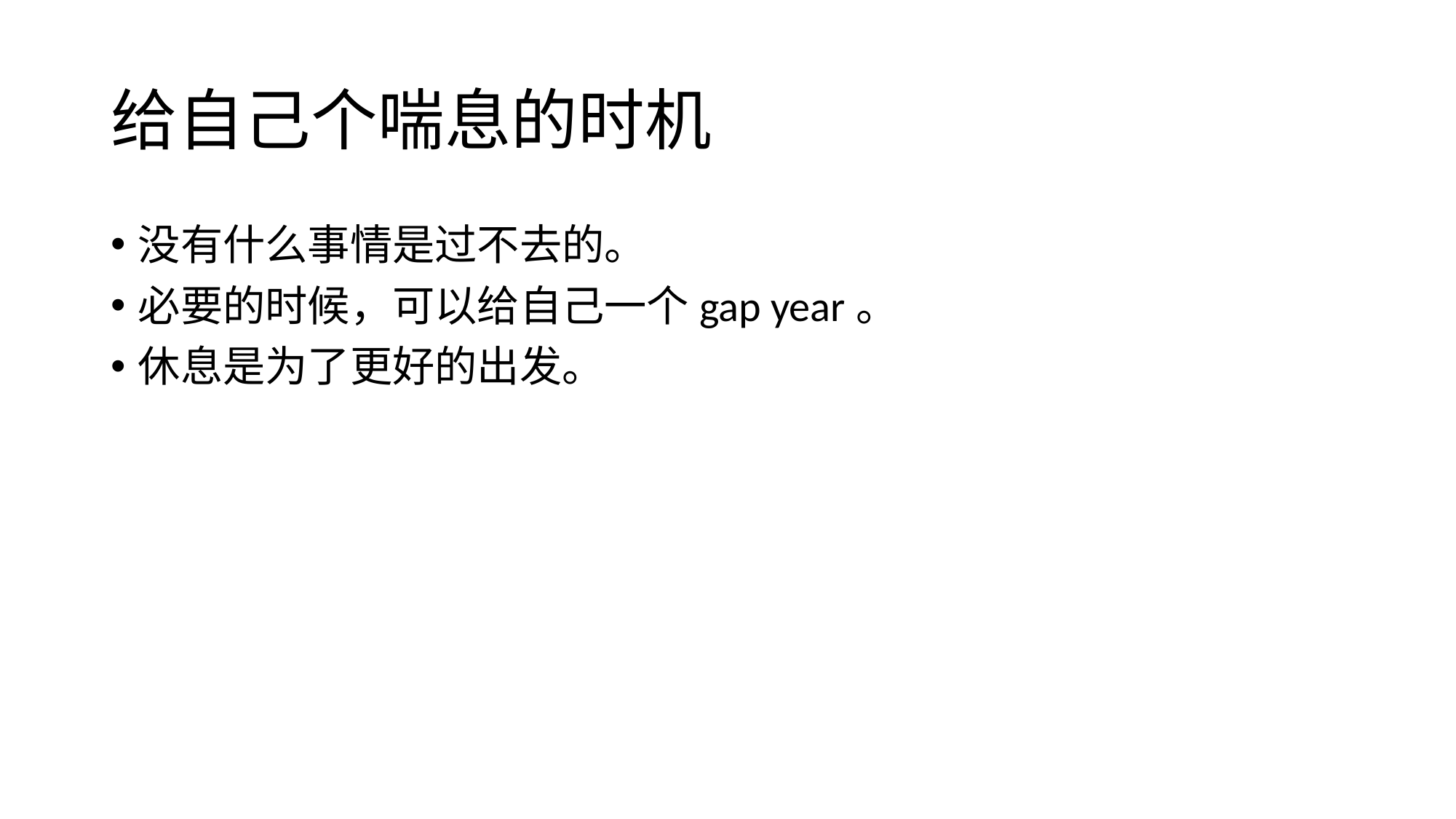

# 给自己个喘息的时机
没有什么事情是过不去的。
必要的时候，可以给自己一个gap year。
休息是为了更好的出发。